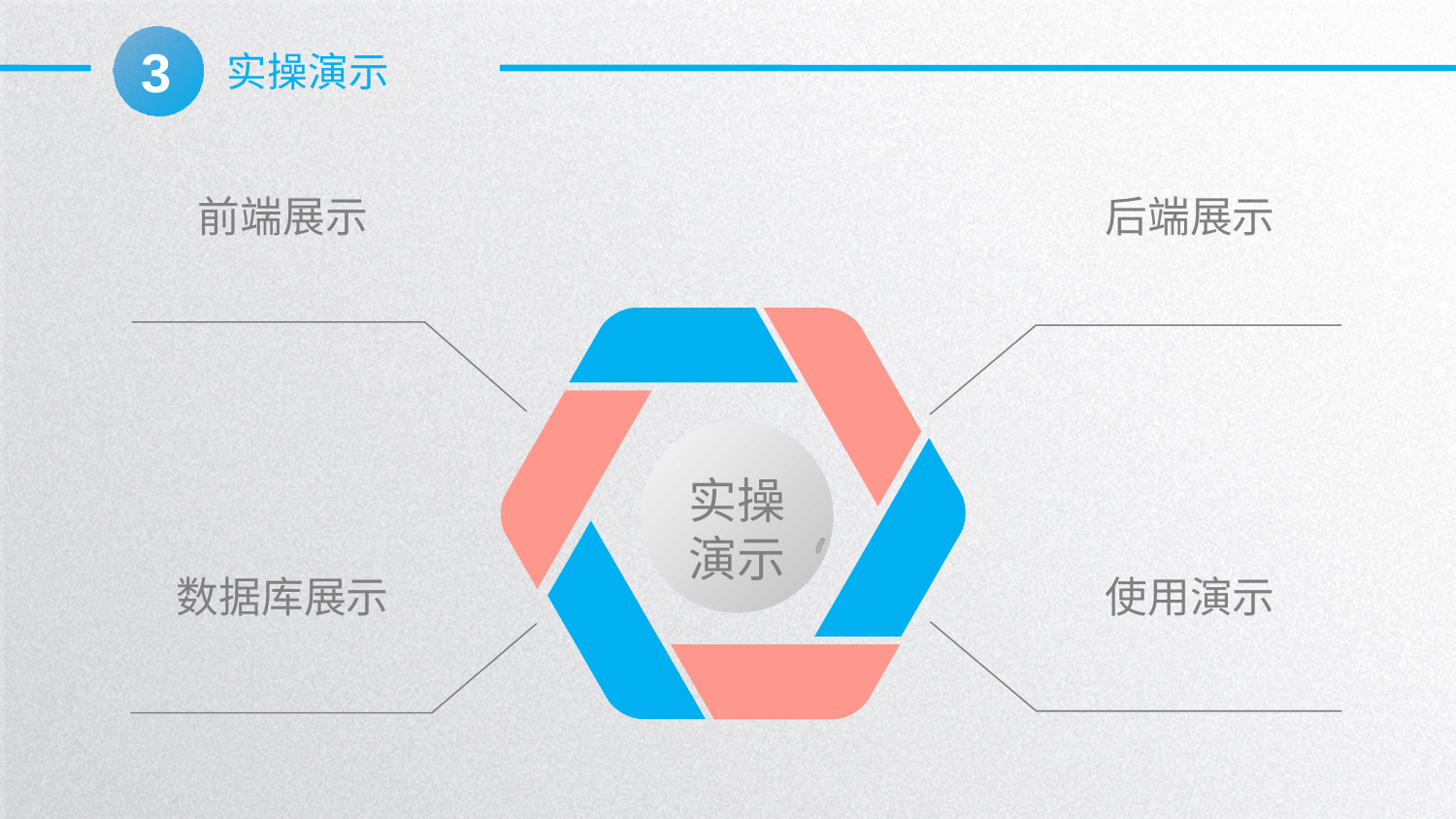

3
实操演示

前端展示
后端展示

实操
演示

使用演示
数据库展示